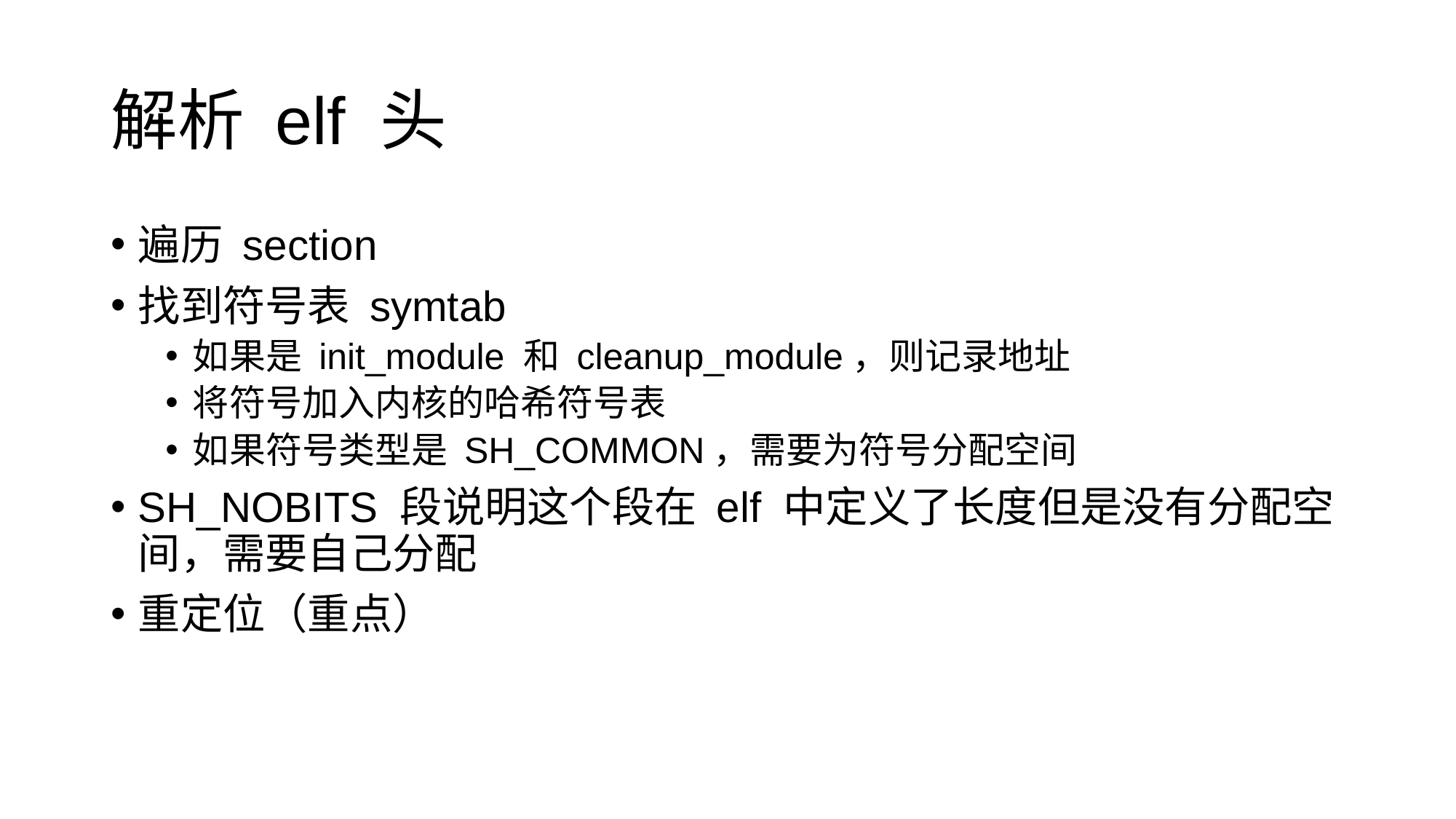

# 解析 elf 头
遍历 section
找到符号表 symtab
如果是 init_module 和 cleanup_module，则记录地址
将符号加入内核的哈希符号表
如果符号类型是 SH_COMMON，需要为符号分配空间
SH_NOBITS 段说明这个段在 elf 中定义了长度但是没有分配空间，需要自己分配
重定位（重点）